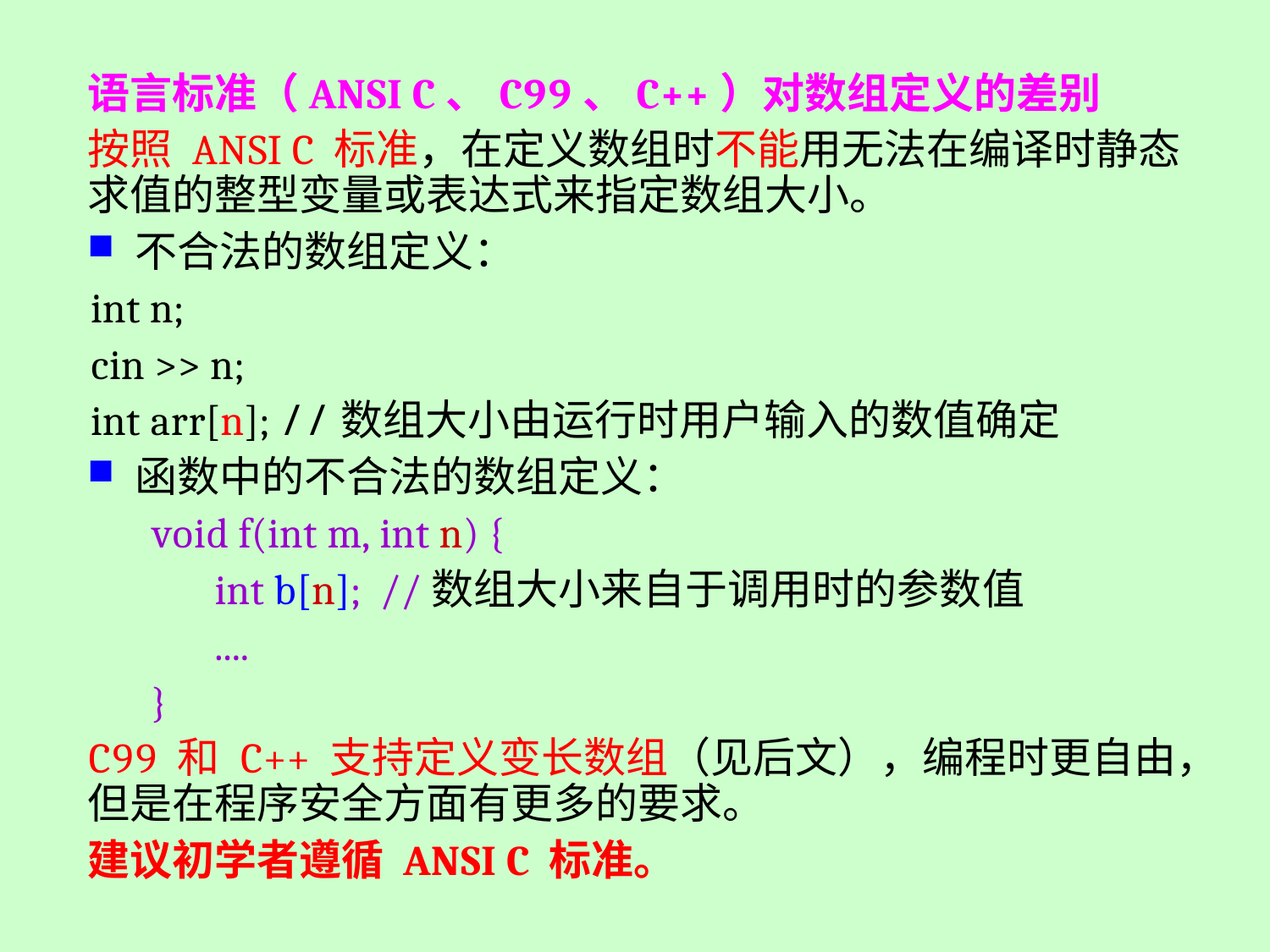

语言标准（ANSI C、C99、C++）对数组定义的差别
按照 ANSI C 标准，在定义数组时不能用无法在编译时静态求值的整型变量或表达式来指定数组大小。
不合法的数组定义：
int n;
cin >> n;
int arr[n]; //数组大小由运行时用户输入的数值确定
函数中的不合法的数组定义：
void f(int m, int n) {
int b[n];  //数组大小来自于调用时的参数值
  	....
}
C99 和 C++ 支持定义变长数组（见后文），编程时更自由，但是在程序安全方面有更多的要求。
建议初学者遵循 ANSI C 标准。